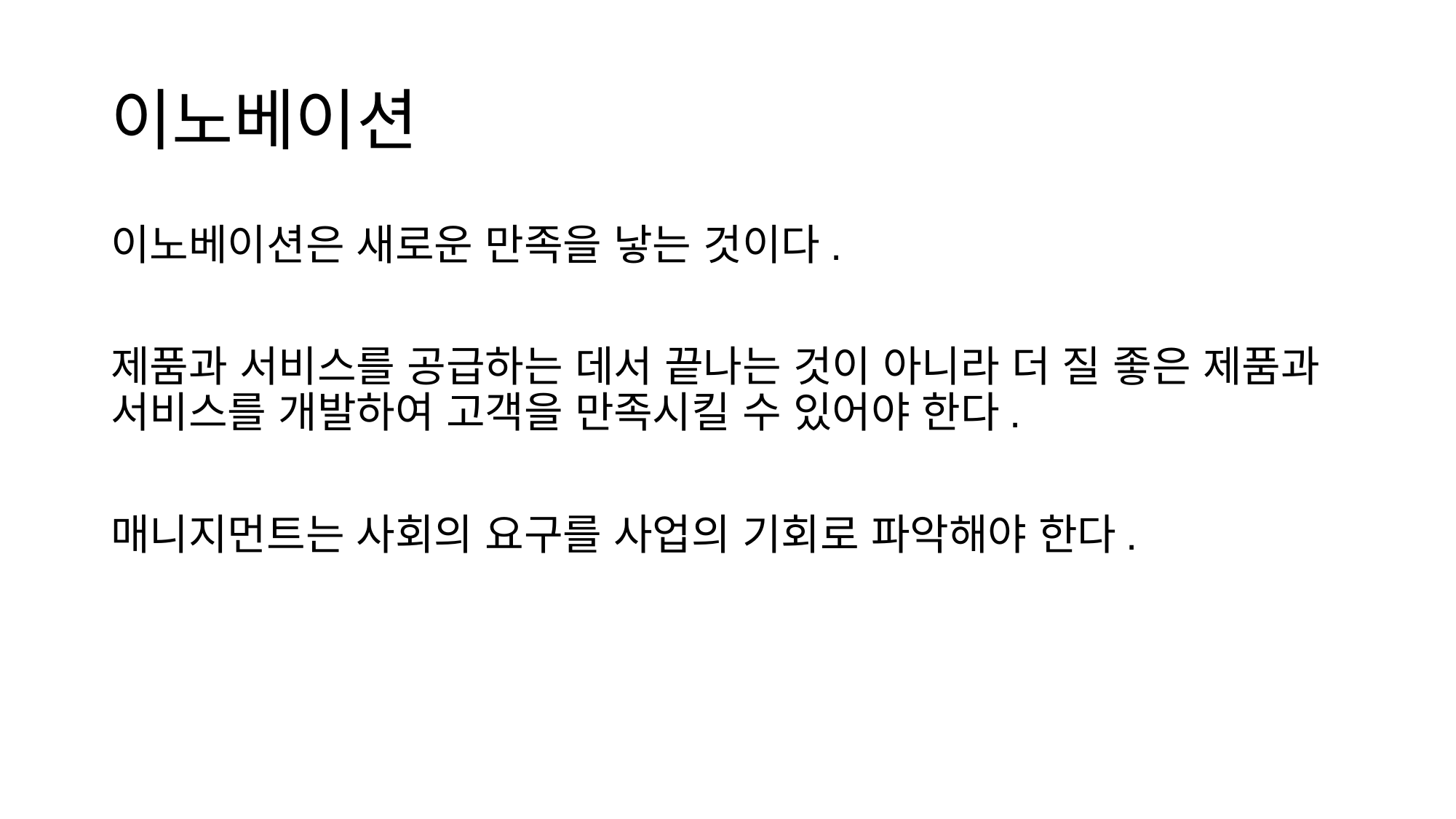

# 이노베이션
이노베이션은 새로운 만족을 낳는 것이다.

제품과 서비스를 공급하는 데서 끝나는 것이 아니라 더 질 좋은 제품과 서비스를 개발하여 고객을 만족시킬 수 있어야 한다.

매니지먼트는 사회의 요구를 사업의 기회로 파악해야 한다.